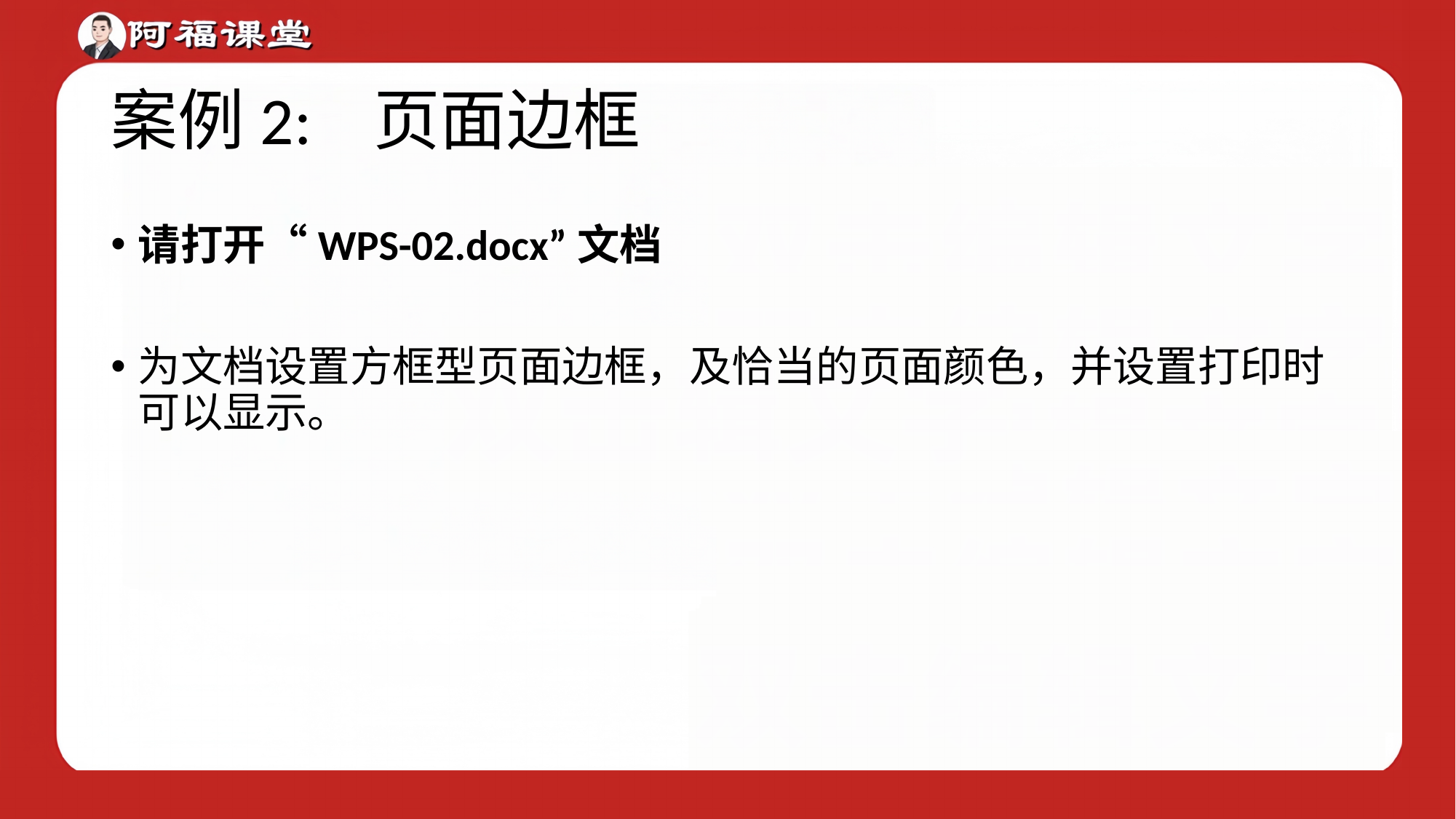

# 案例2:   页面边框
请打开“WPS-02.docx”文档

为文档设置方框型页面边框，及恰当的页面颜色，并设置打印时可以显示。